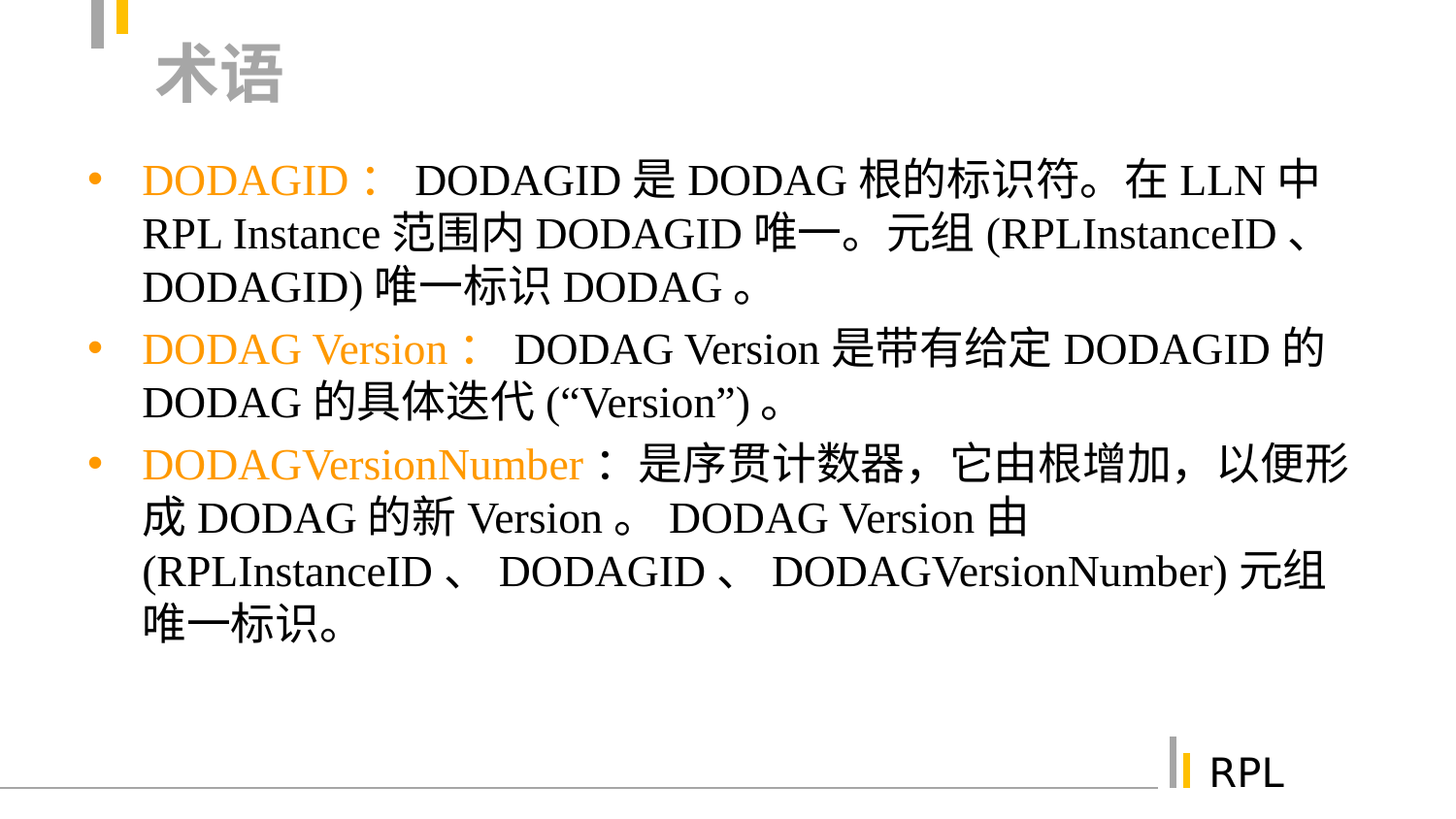

# 术语
DODAGID：DODAGID是DODAG根的标识符。在LLN中RPL Instance范围内DODAGID唯一。元组(RPLInstanceID、DODAGID)唯一标识DODAG。
DODAG Version：DODAG Version是带有给定DODAGID的DODAG的具体迭代(“Version”)。
DODAGVersionNumber：是序贯计数器，它由根增加，以便形成DODAG的新Version。DODAG Version由(RPLInstanceID、DODAGID、DODAGVersionNumber)元组唯一标识。